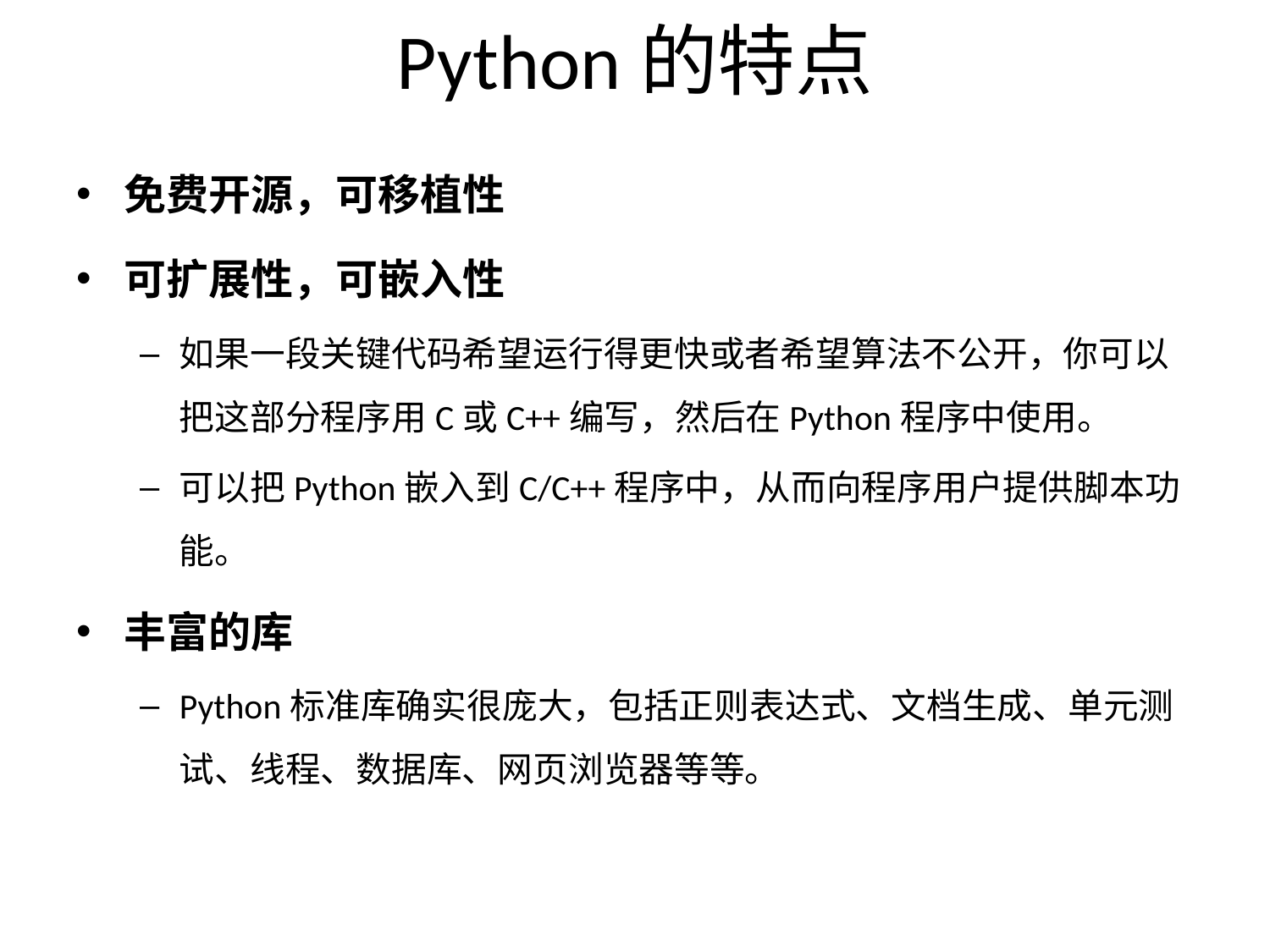

# Python的特点
免费开源，可移植性
可扩展性，可嵌入性
如果一段关键代码希望运行得更快或者希望算法不公开，你可以把这部分程序用C或C++编写，然后在Python程序中使用。
可以把Python嵌入到C/C++程序中，从而向程序用户提供脚本功能。
丰富的库
Python标准库确实很庞大，包括正则表达式、文档生成、单元测试、线程、数据库、网页浏览器等等。